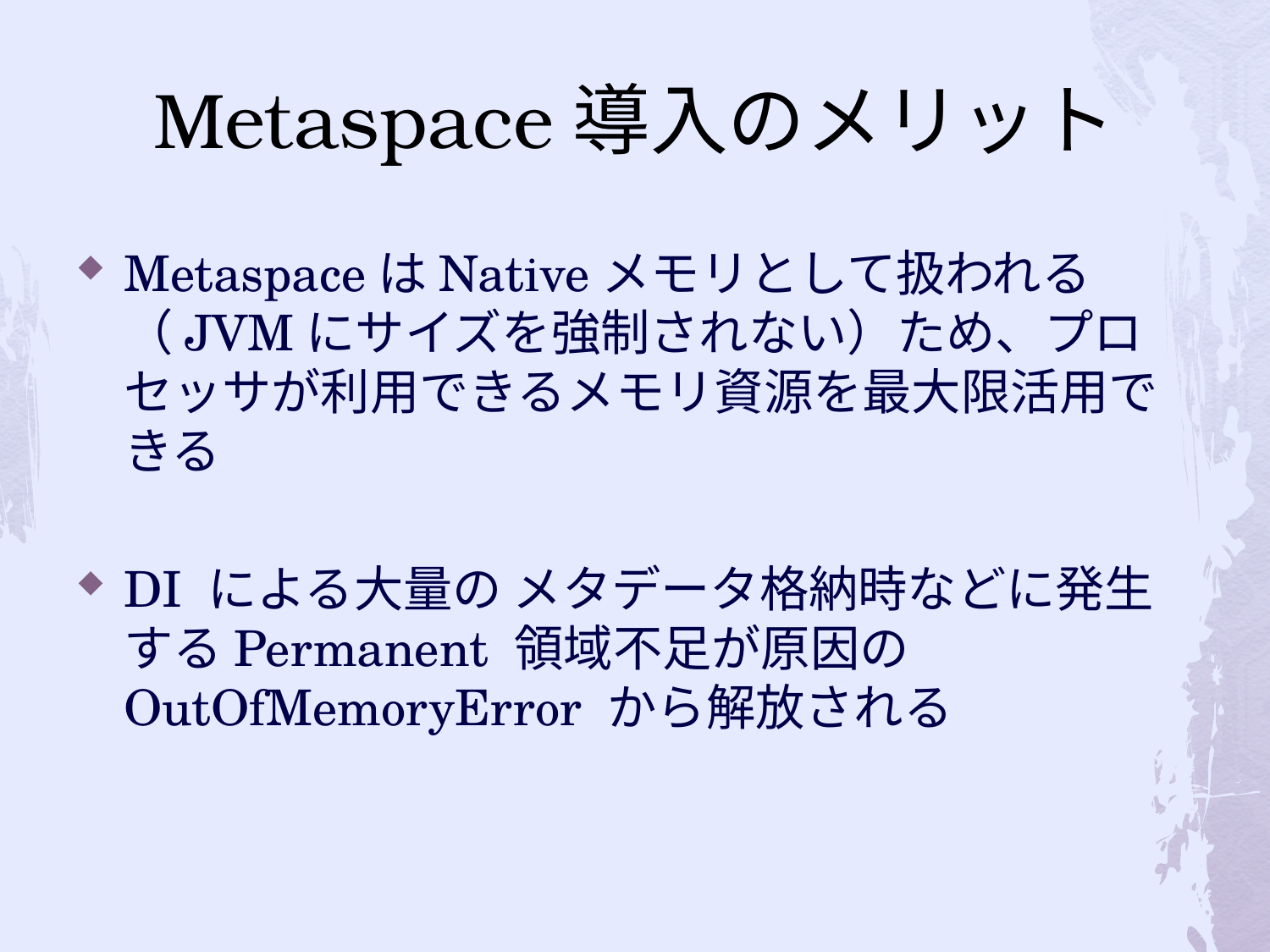

# Metaspace導入のメリット
MetaspaceはNativeメモリとして扱われる（JVMにサイズを強制されない）ため、プロセッサが利用できるメモリ資源を最大限活用できる

DI による大量の メタデータ格納時などに発生するPermanent 領域不足が原因の OutOfMemoryError から解放される